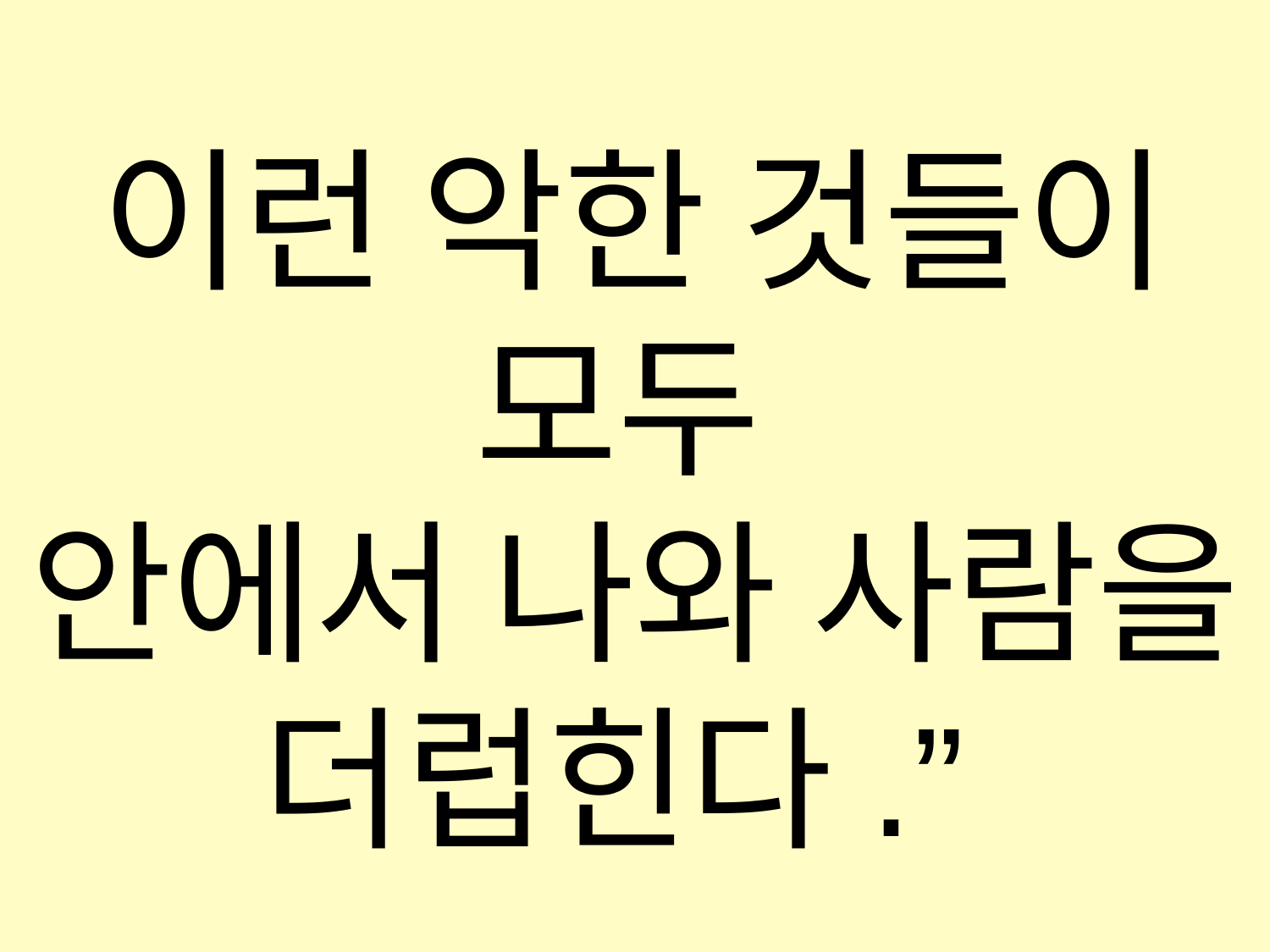

이런 악한 것들이 모두
안에서 나와 사람을
더럽힌다.”